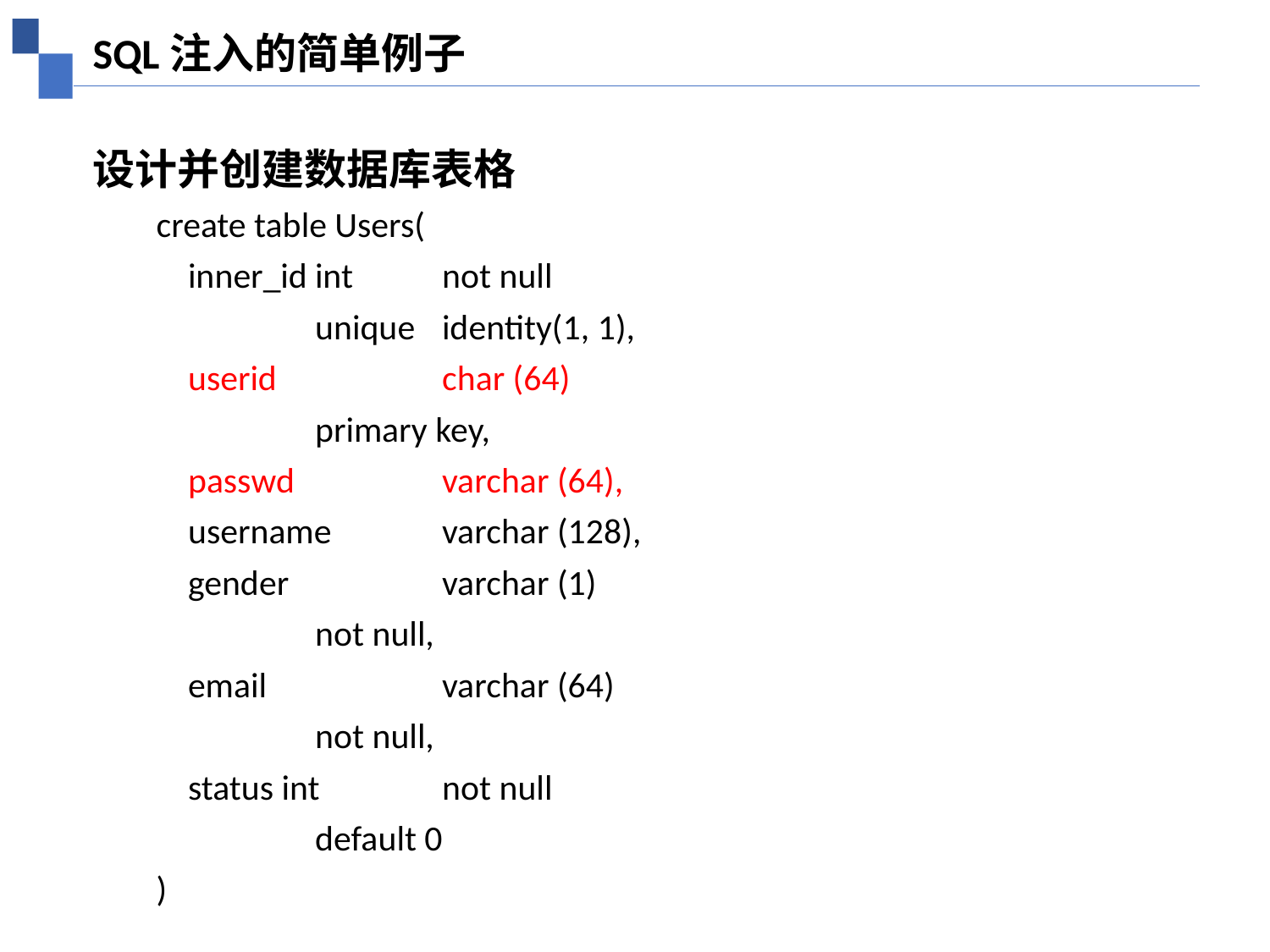

SQL注入的简单例子
设计并创建数据库表格
create table Users(
	inner_id	int	not null
		unique	identity(1, 1),
	userid		char (64)
		primary key,
	passwd		varchar (64),
	username	varchar (128),
	gender		varchar (1)
		not null,
	email		varchar (64)
		not null,
	status int	not null
		default 0
)
4